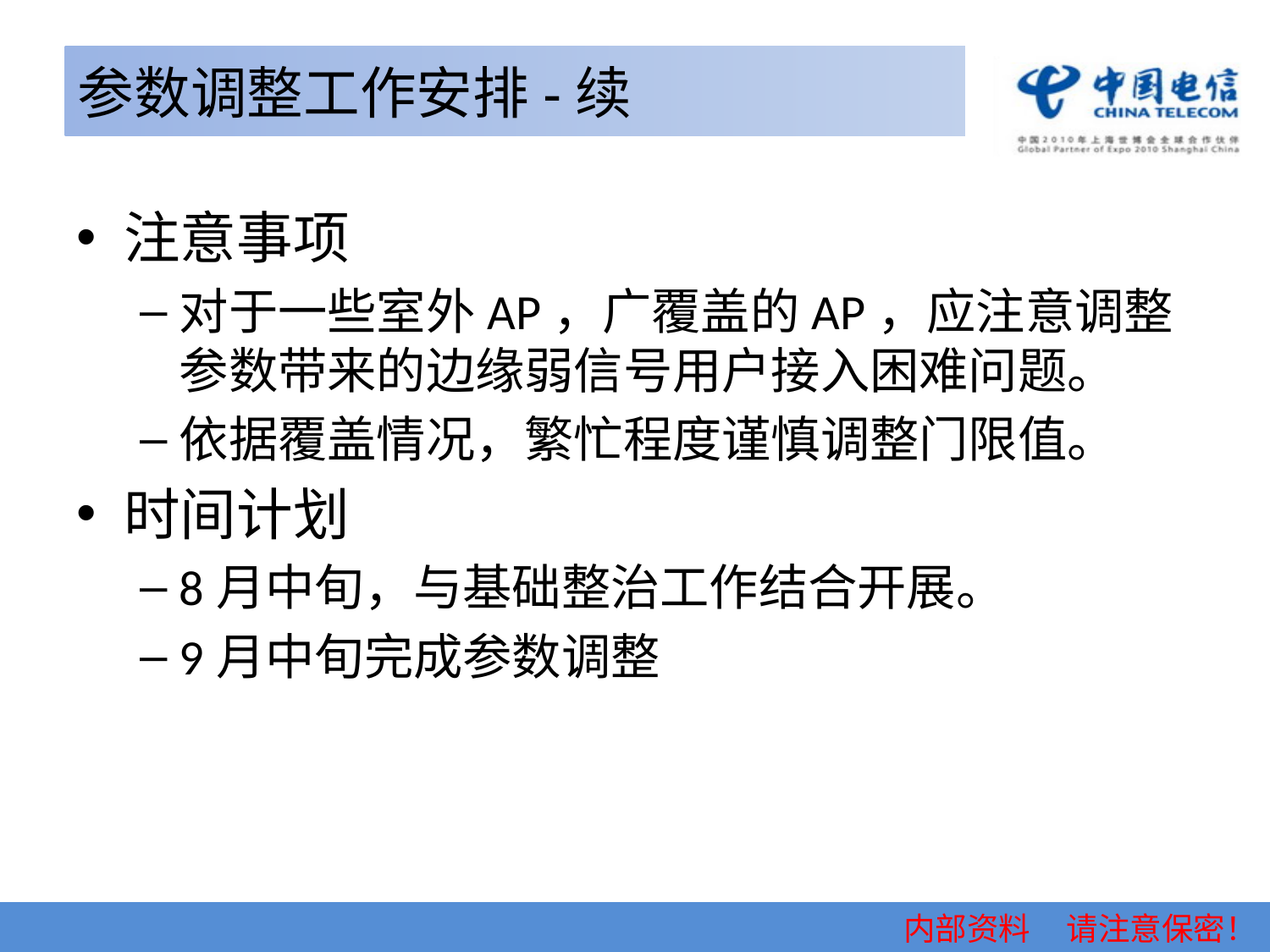

# 参数调整工作安排-续
注意事项
对于一些室外AP，广覆盖的AP，应注意调整参数带来的边缘弱信号用户接入困难问题。
依据覆盖情况，繁忙程度谨慎调整门限值。
时间计划
8月中旬，与基础整治工作结合开展。
9月中旬完成参数调整